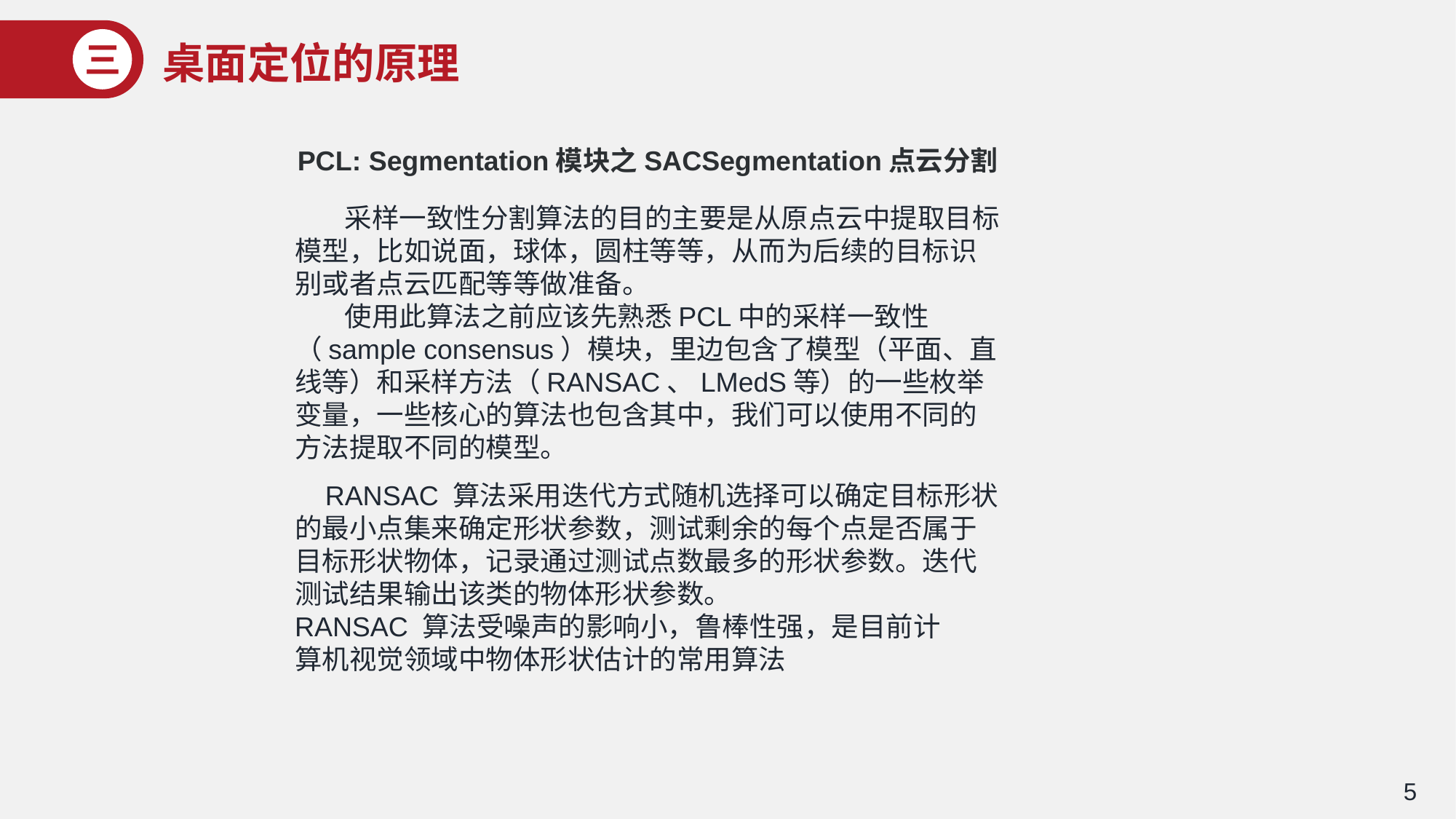

桌面定位的原理
三
PCL: Segmentation模块之SACSegmentation点云分割
       采样一致性分割算法的目的主要是从原点云中提取目标模型，比如说面，球体，圆柱等等，从而为后续的目标识别或者点云匹配等等做准备。
       使用此算法之前应该先熟悉PCL中的采样一致性（sample consensus）模块，里边包含了模型（平面、直线等）和采样方法（RANSAC、LMedS等）的一些枚举变量，一些核心的算法也包含其中，我们可以使用不同的方法提取不同的模型。

    RANSAC 算法采用迭代方式随机选择可以确定目标形状的最小点集来确定形状参数，测试剩余的每个点是否属于目标形状物体，记录通过测试点数最多的形状参数。迭代测试结果输出该类的物体形状参数。
RANSAC 算法受噪声的影响小，鲁棒性强，是目前计
算机视觉领域中物体形状估计的常用算法